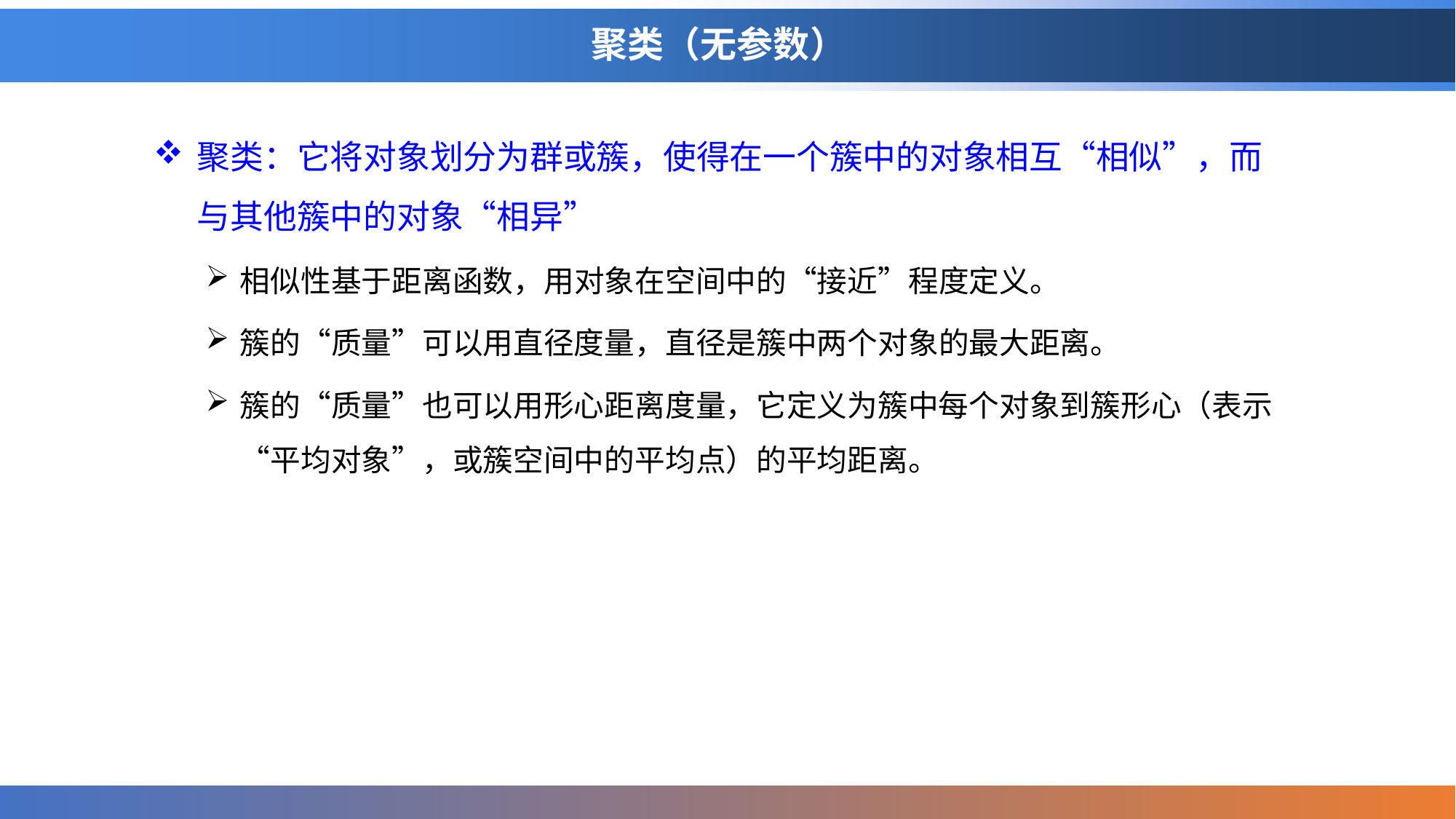

# 聚类（无参数）
聚类：它将对象划分为群或簇，使得在一个簇中的对象相互“相似”，而与其他簇中的对象“相异”
相似性基于距离函数，用对象在空间中的“接近”程度定义。
簇的“质量”可以用直径度量，直径是簇中两个对象的最大距离。
簇的“质量”也可以用形心距离度量，它定义为簇中每个对象到簇形心（表示“平均对象”，或簇空间中的平均点）的平均距离。